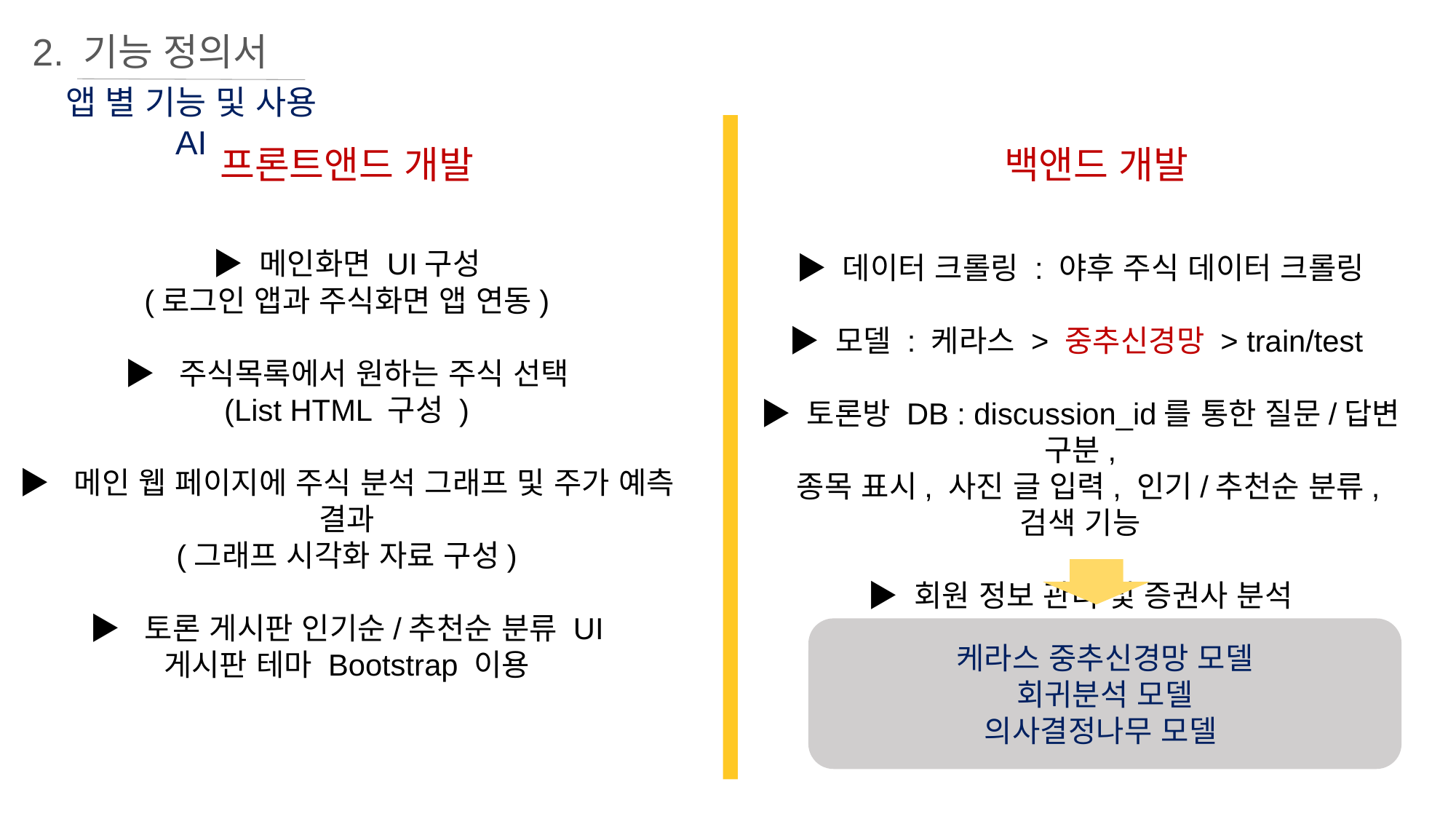

2. 기능 정의서
앱 별 기능 및 사용 AI
프론트앤드 개발
백앤드 개발
▶ 메인화면 UI구성
(로그인 앱과 주식화면 앱 연동)

▶  주식목록에서 원하는 주식 선택
(List HTML 구성 )

▶  메인 웹 페이지에 주식 분석 그래프 및 주가 예측 결과
(그래프 시각화 자료 구성)

▶  토론 게시판 인기순/추천순 분류 UI
게시판 테마 Bootstrap 이용
▶ 데이터 크롤링 : 야후 주식 데이터 크롤링

▶ 모델 : 케라스 > 중추신경망 > train/test

▶ 토론방 DB : discussion_id를 통한 질문/답변 구분,
 종목 표시, 사진 글 입력, 인기/추천순 분류, 검색 기능

▶ 회원 정보 관리 및 증권사 분석

케라스 중추신경망 모델
회귀분석 모델
의사결정나무 모델